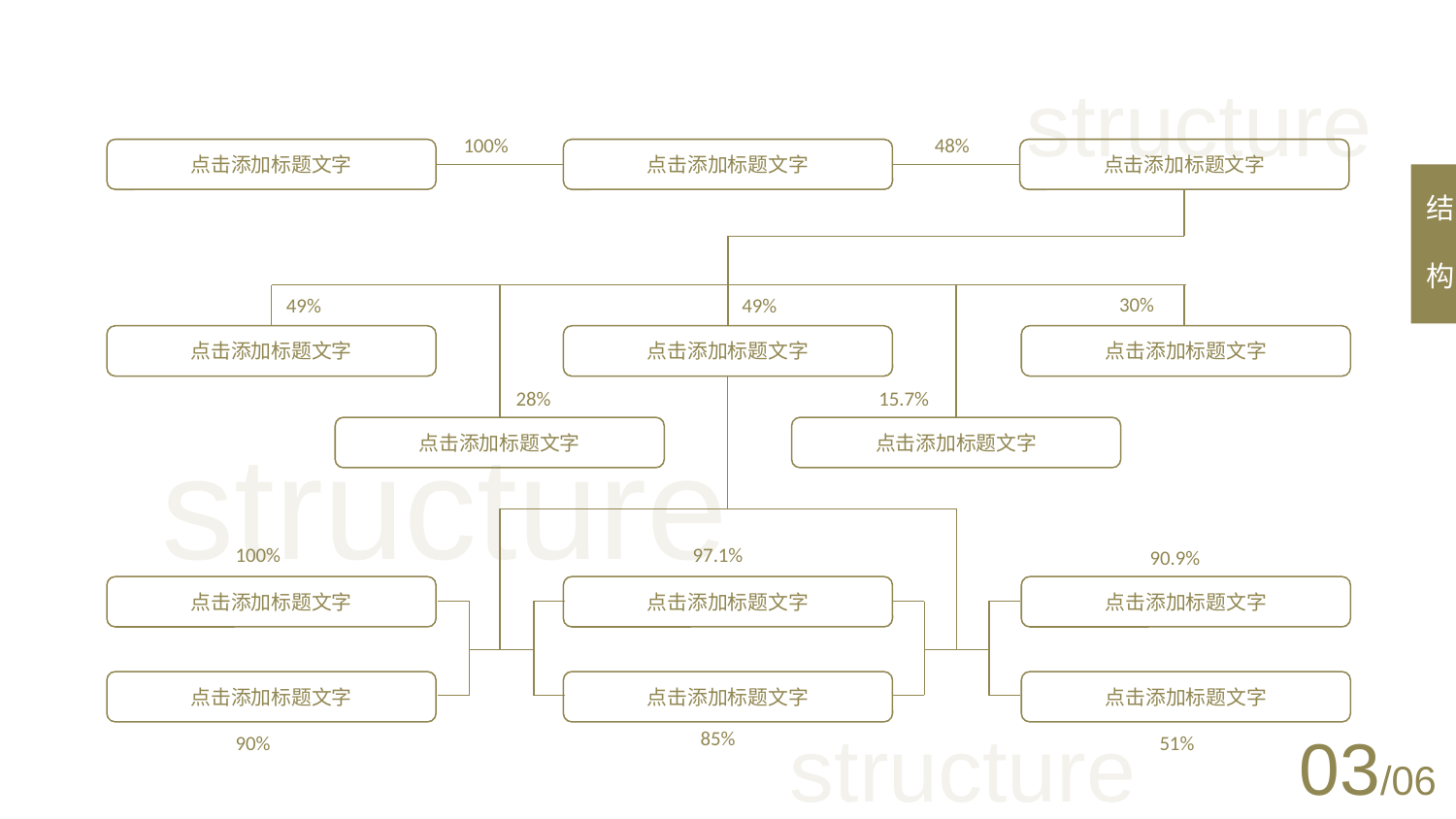

structure
100%
48%
点击添加标题文字
点击添加标题文字
点击添加标题文字

结

构
30%
49%
49%
点击添加标题文字
点击添加标题文字
点击添加标题文字
28%
15.7%
点击添加标题文字
点击添加标题文字
100%
97.1%
90.9%
点击添加标题文字
点击添加标题文字
点击添加标题文字
点击添加标题文字
点击添加标题文字
点击添加标题文字
85%
90%
51%
structure
structure
03/06